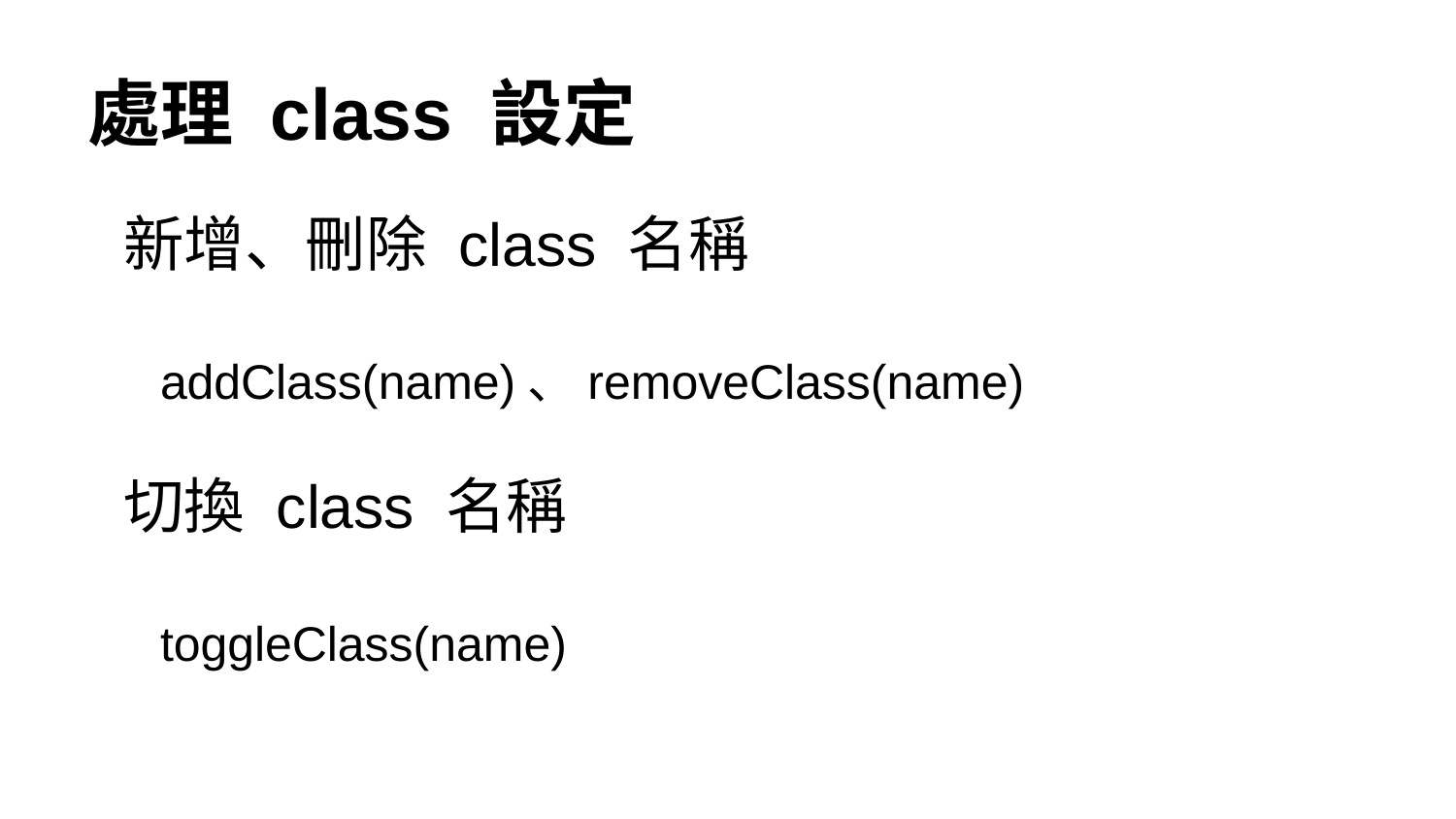

# 處理 class 設定
新增、刪除 class 名稱
addClass(name)、removeClass(name)

切換 class 名稱
toggleClass(name)